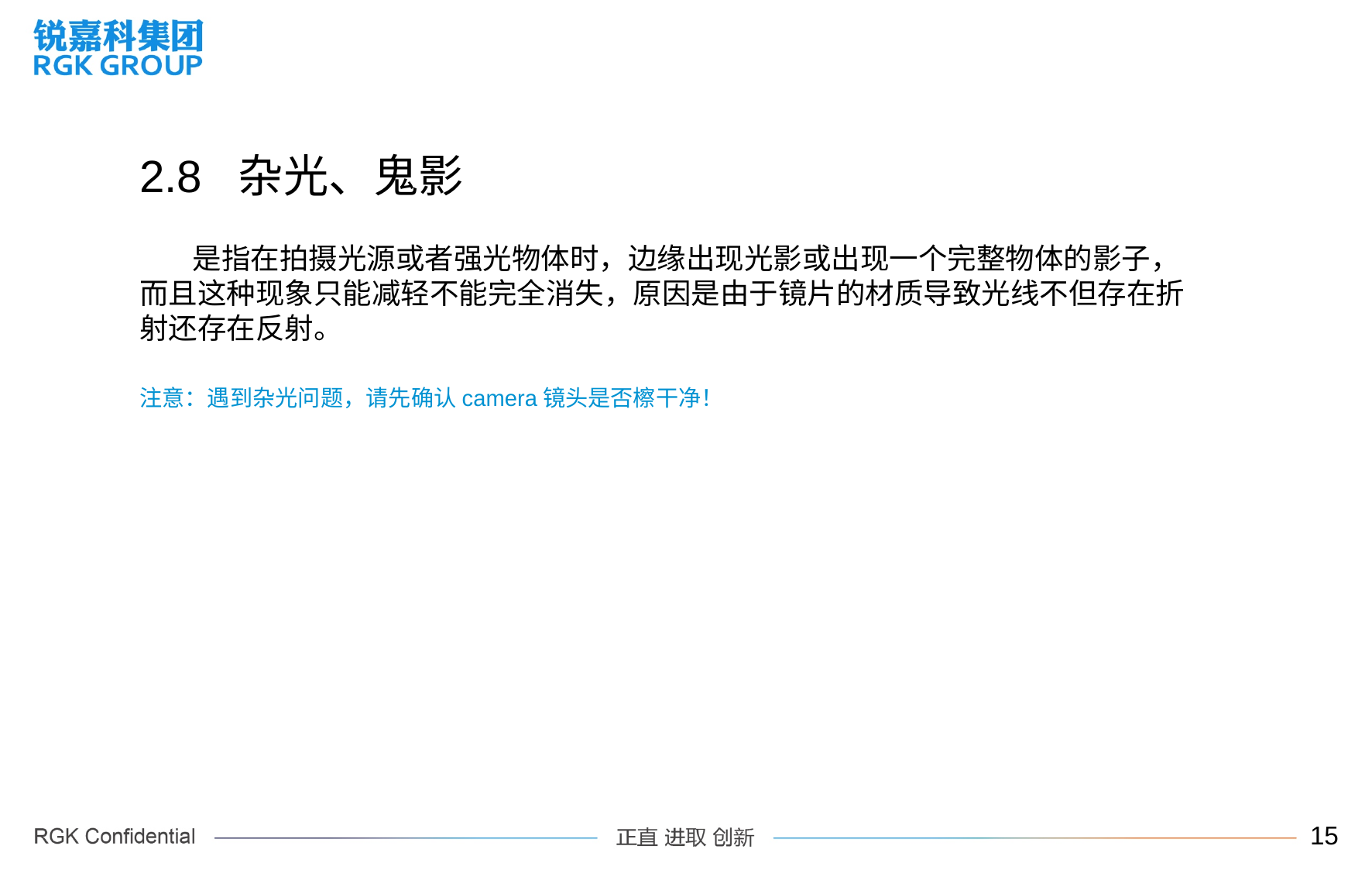

2.8  杂光、鬼影

       是指在拍摄光源或者强光物体时，边缘出现光影或出现一个完整物体的影子，而且这种现象只能减轻不能完全消失，原因是由于镜片的材质导致光线不但存在折射还存在反射。

注意：遇到杂光问题，请先确认camera镜头是否檫干净！